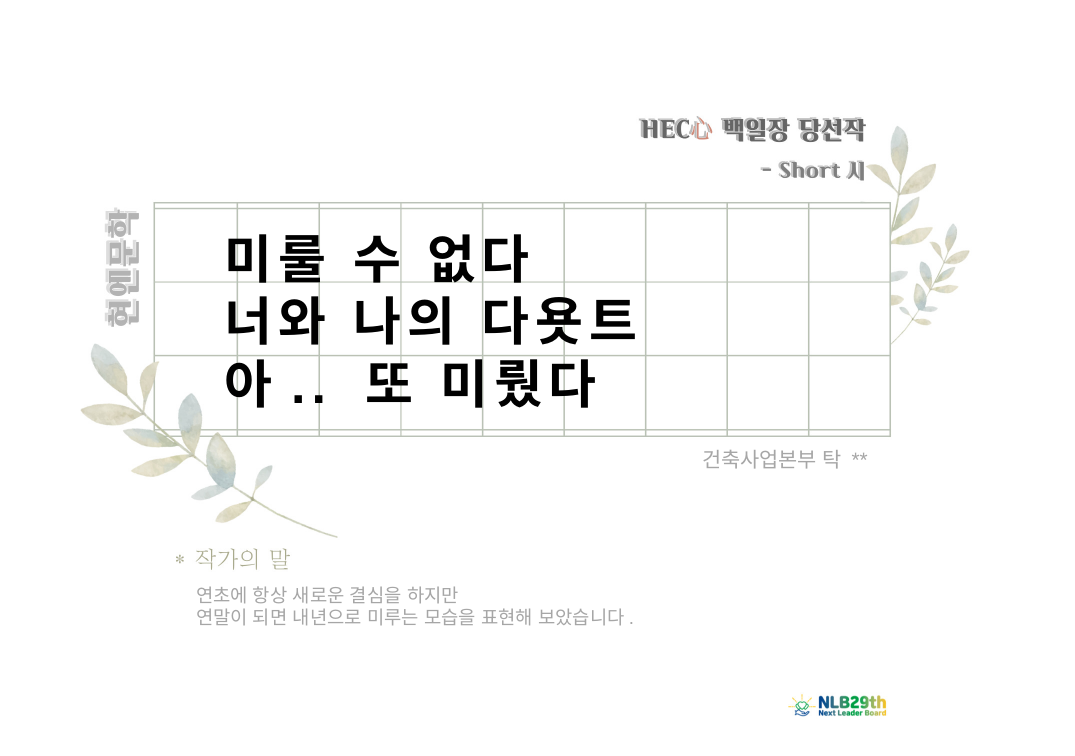

미룰 수 없다
너와 나의 다욧트
아.. 또 미뤘다
건축사업본부 탁 **
연초에 항상 새로운 결심을 하지만
연말이 되면 내년으로 미루는 모습을 표현해 보았습니다.